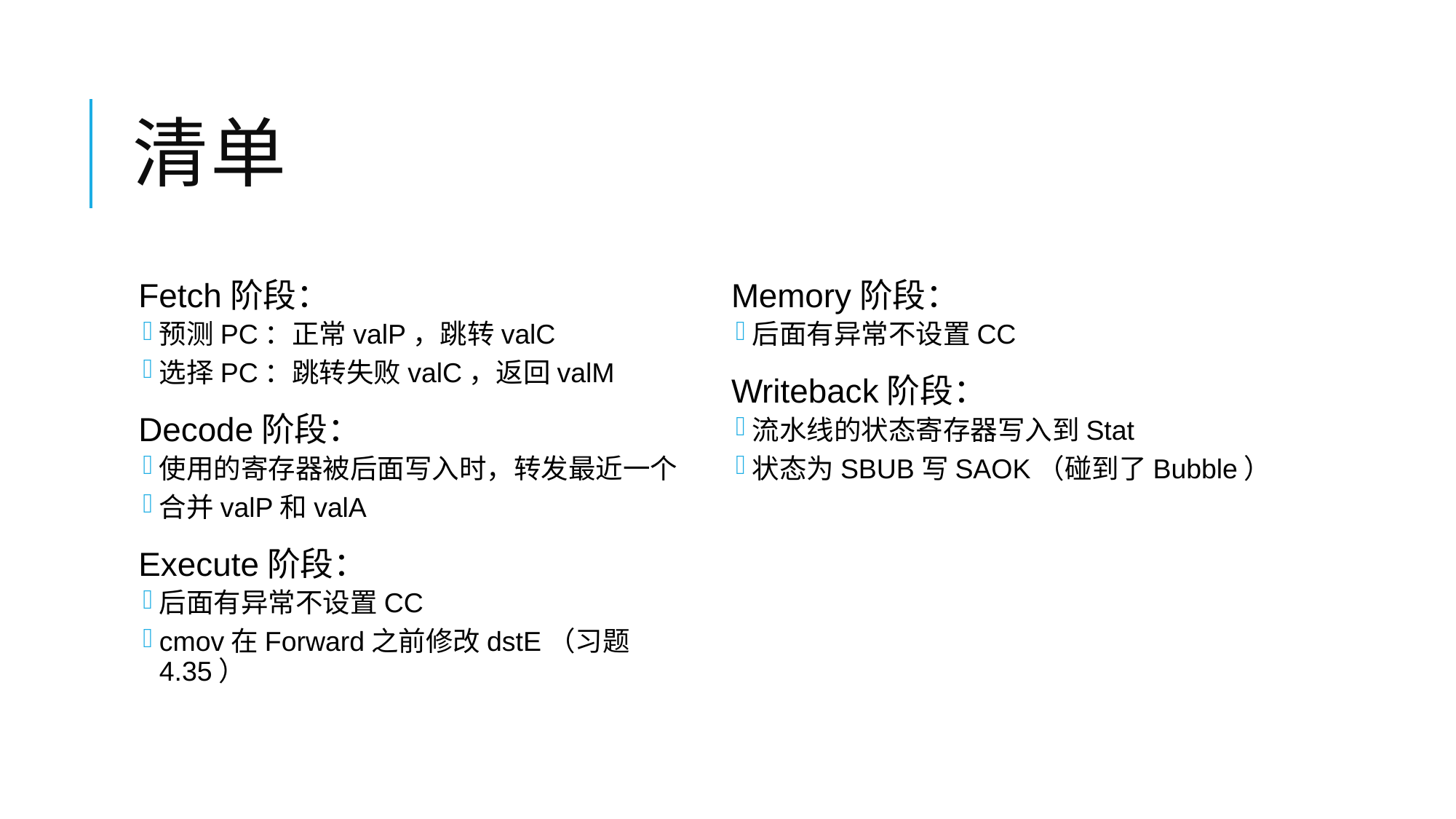

# 清单
Fetch阶段：
预测PC：正常valP，跳转valC
选择PC：跳转失败valC，返回valM
Decode阶段：
使用的寄存器被后面写入时，转发最近一个
合并valP和valA
Execute阶段：
后面有异常不设置CC
cmov在Forward之前修改dstE（习题4.35）
Memory阶段：
后面有异常不设置CC
Writeback阶段：
流水线的状态寄存器写入到Stat
状态为SBUB写SAOK（碰到了Bubble）